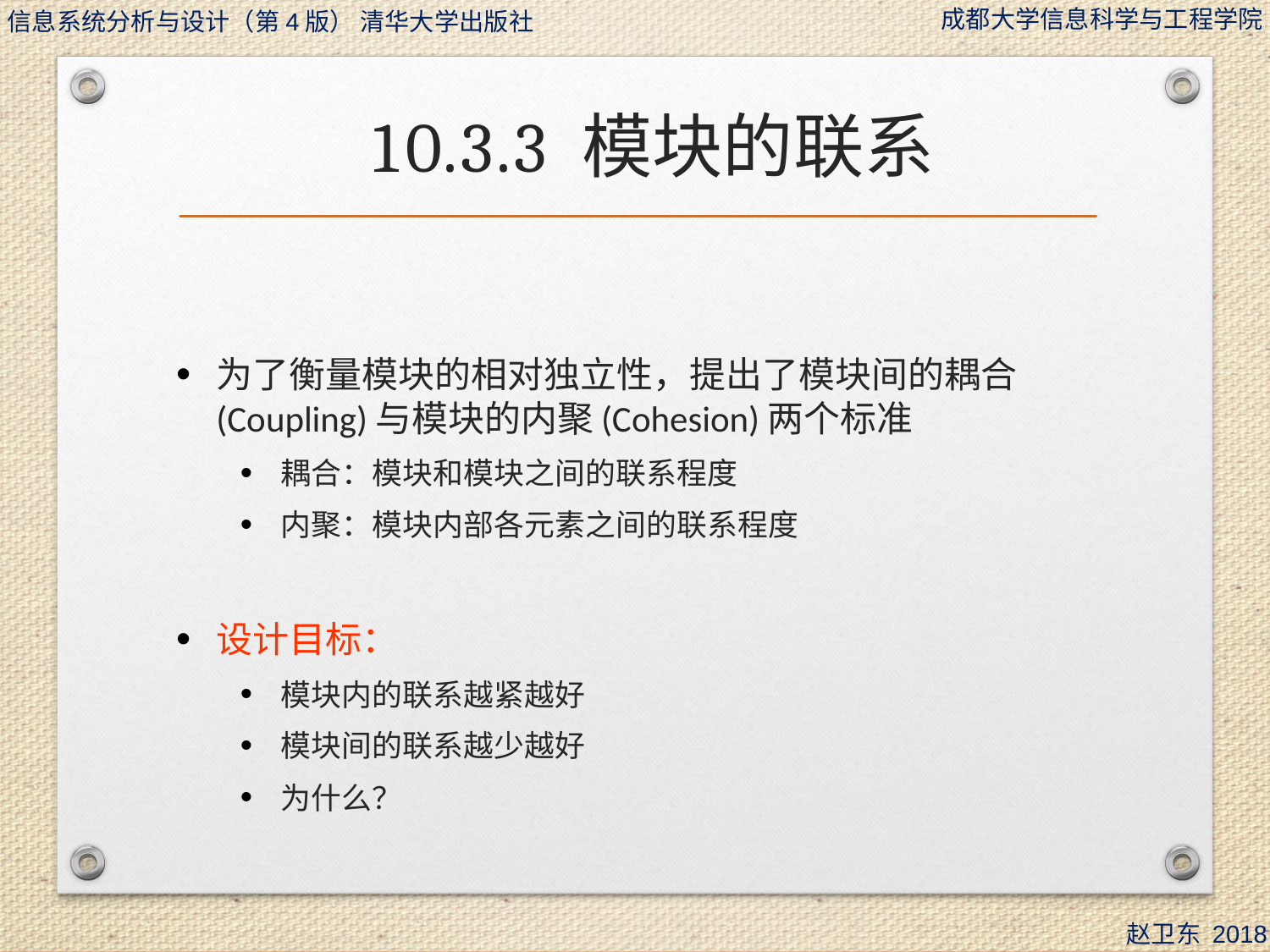

# 10.3.3 模块的联系
为了衡量模块的相对独立性，提出了模块间的耦合(Coupling)与模块的内聚(Cohesion)两个标准
耦合：模块和模块之间的联系程度
内聚：模块内部各元素之间的联系程度

设计目标：
模块内的联系越紧越好
模块间的联系越少越好
为什么？